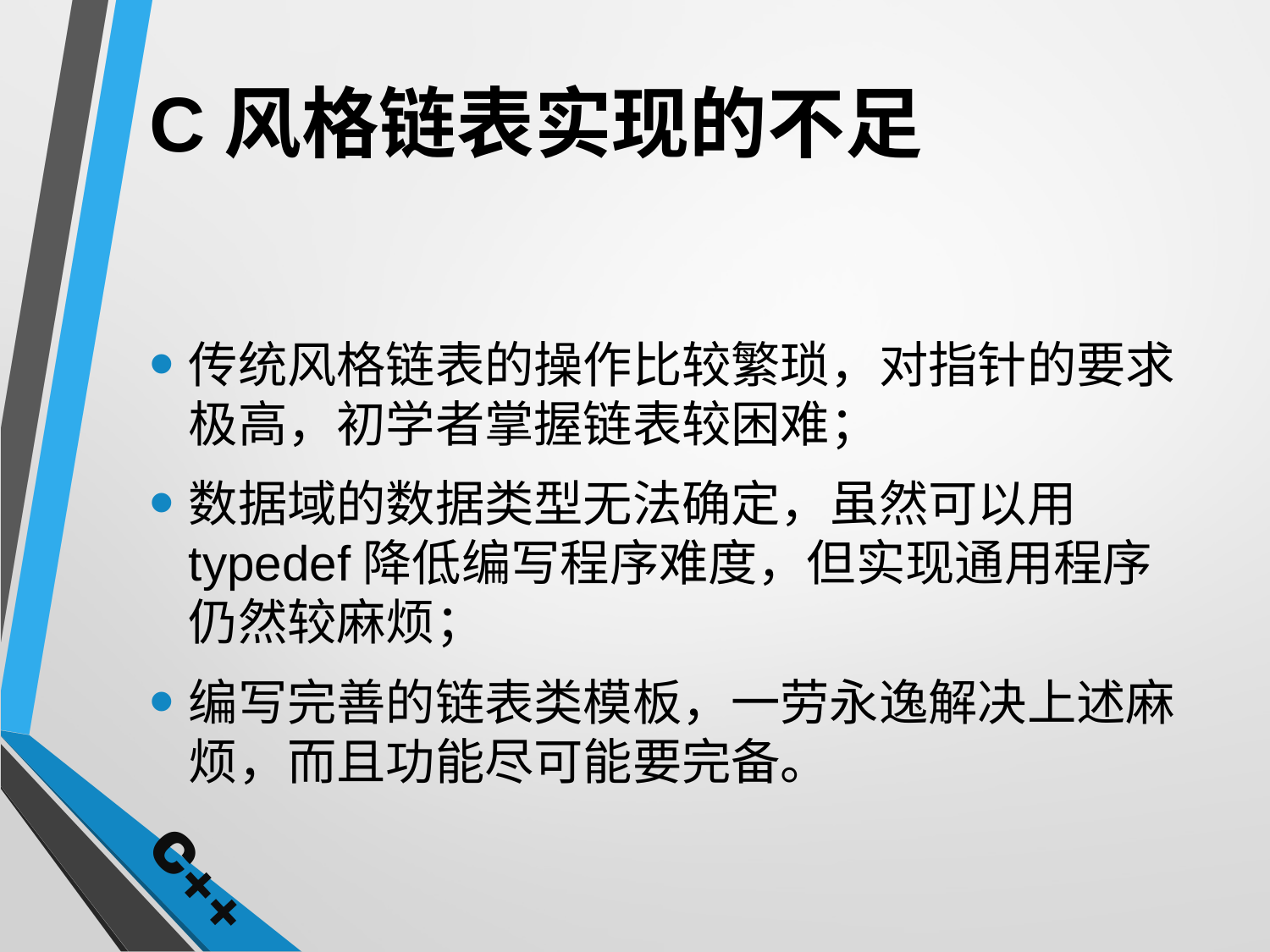

# C风格链表实现的不足
传统风格链表的操作比较繁琐，对指针的要求极高，初学者掌握链表较困难；
数据域的数据类型无法确定，虽然可以用typedef降低编写程序难度，但实现通用程序仍然较麻烦；
编写完善的链表类模板，一劳永逸解决上述麻烦，而且功能尽可能要完备。